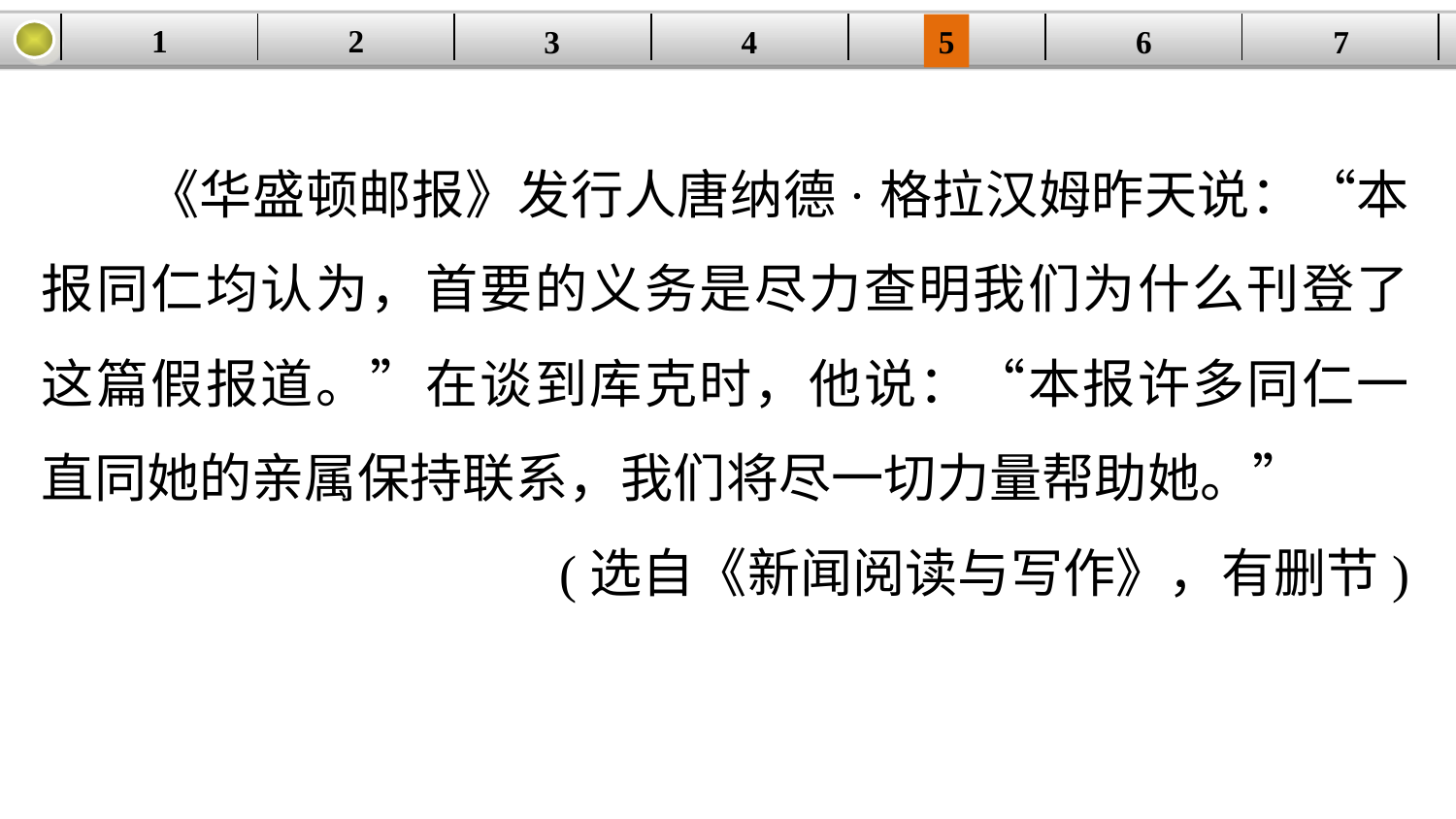

1
2
|  |  |  |  |  |  |  |
| --- | --- | --- | --- | --- | --- | --- |
3
4
5
6
7

《华盛顿邮报》发行人唐纳德·格拉汉姆昨天说：“本报同仁均认为，首要的义务是尽力查明我们为什么刊登了这篇假报道。”在谈到库克时，他说：“本报许多同仁一直同她的亲属保持联系，我们将尽一切力量帮助她。”
(选自《新闻阅读与写作》，有删节)